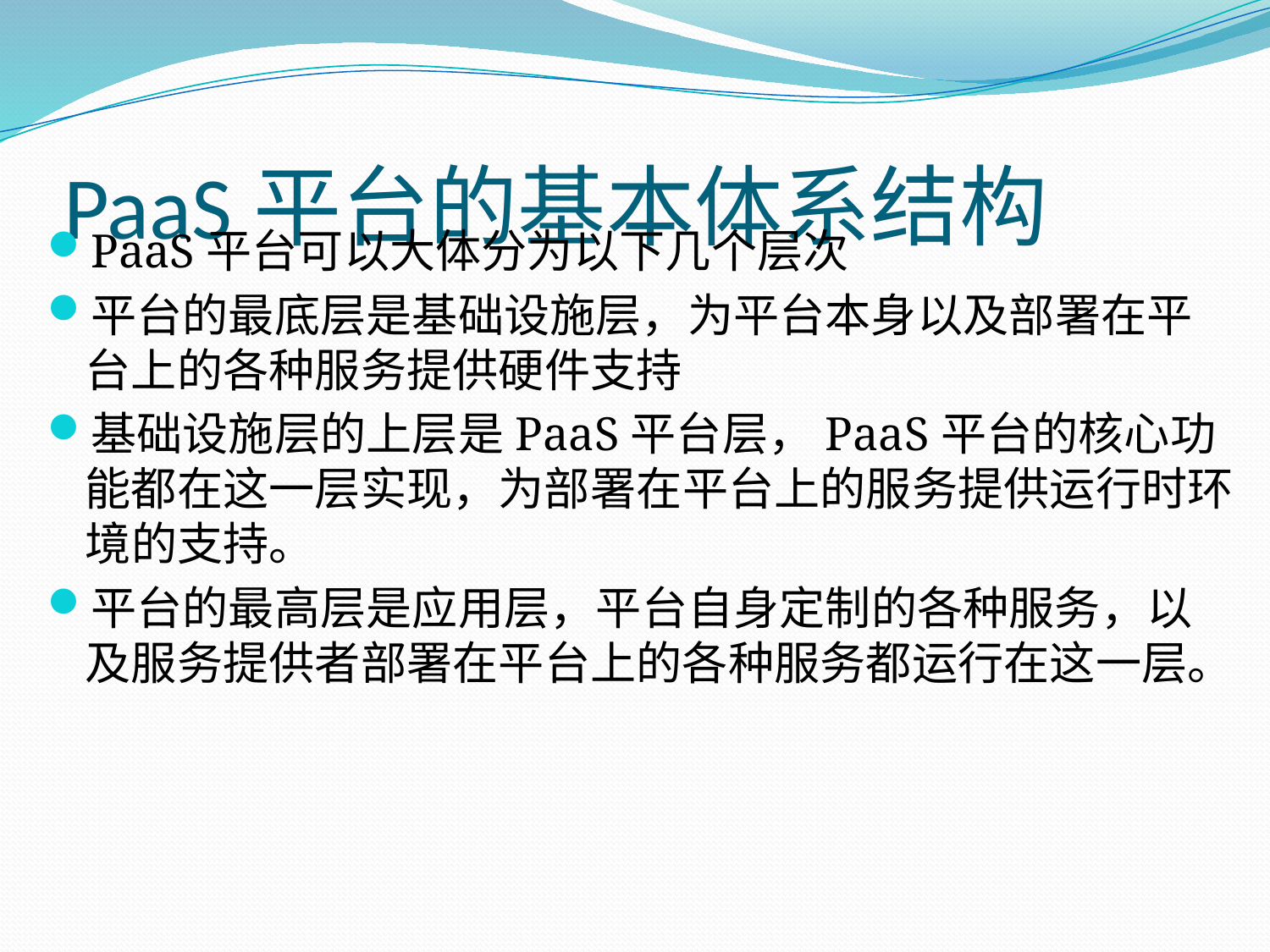

# PaaS平台的基本体系结构
PaaS平台可以大体分为以下几个层次
平台的最底层是基础设施层，为平台本身以及部署在平台上的各种服务提供硬件支持
基础设施层的上层是PaaS平台层，PaaS平台的核心功能都在这一层实现，为部署在平台上的服务提供运行时环境的支持。
平台的最高层是应用层，平台自身定制的各种服务，以及服务提供者部署在平台上的各种服务都运行在这一层。